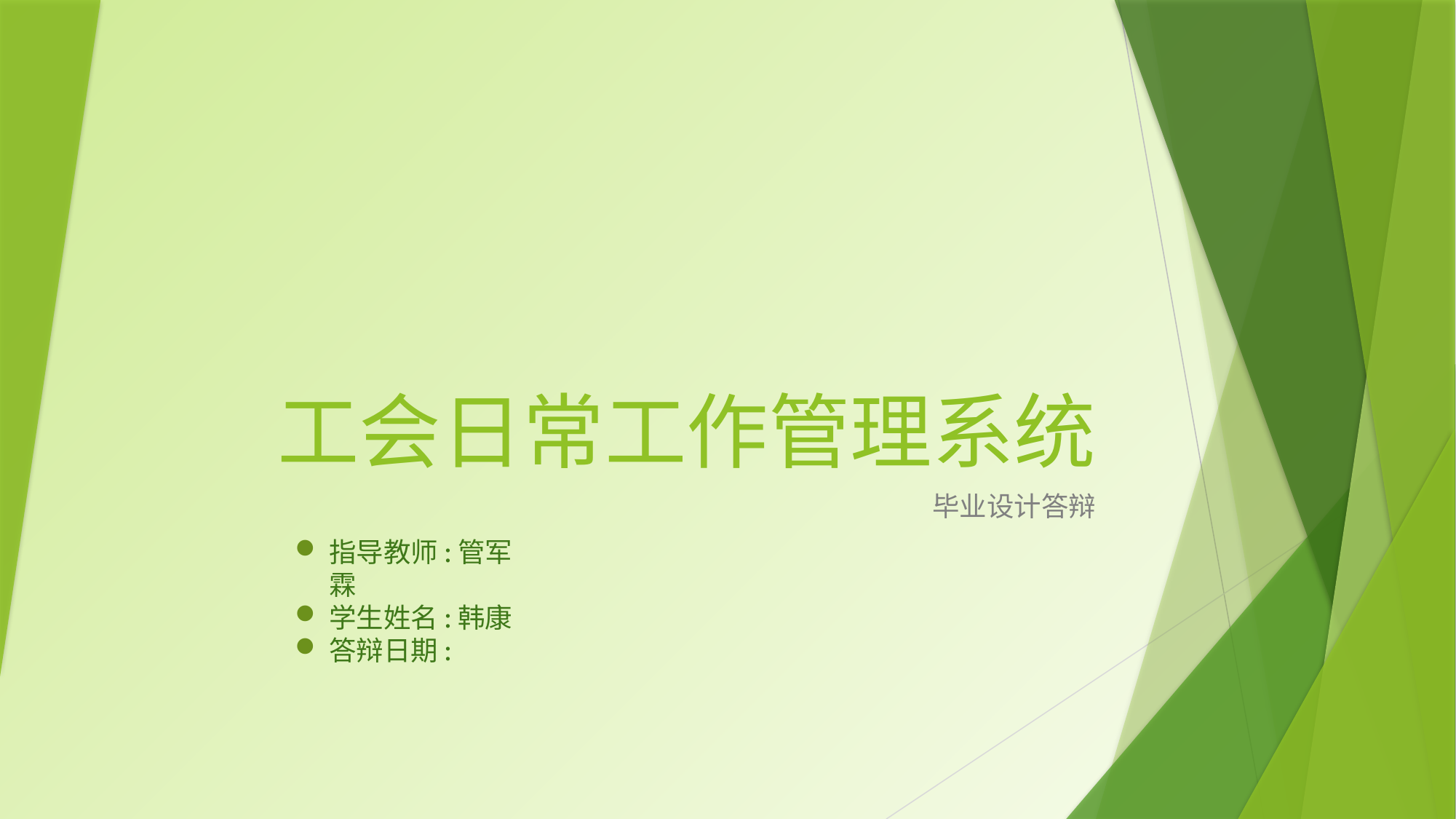

# 工会日常工作管理系统
毕业设计答辩
指导教师:管军霖
学生姓名:韩康
答辩日期: